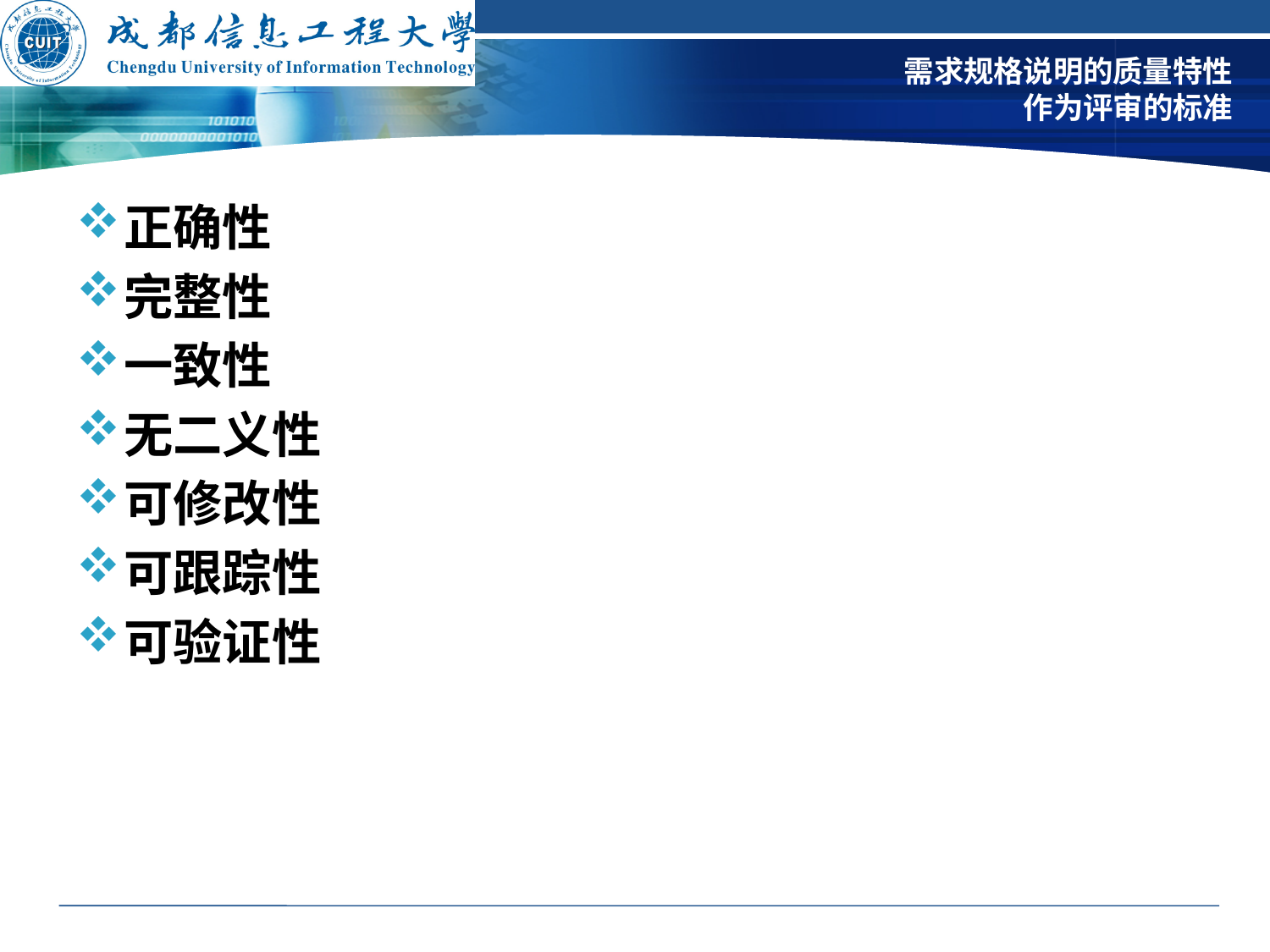

# 需求规格说明的质量特性 作为评审的标准
正确性
完整性
一致性
无二义性
可修改性
可跟踪性
可验证性